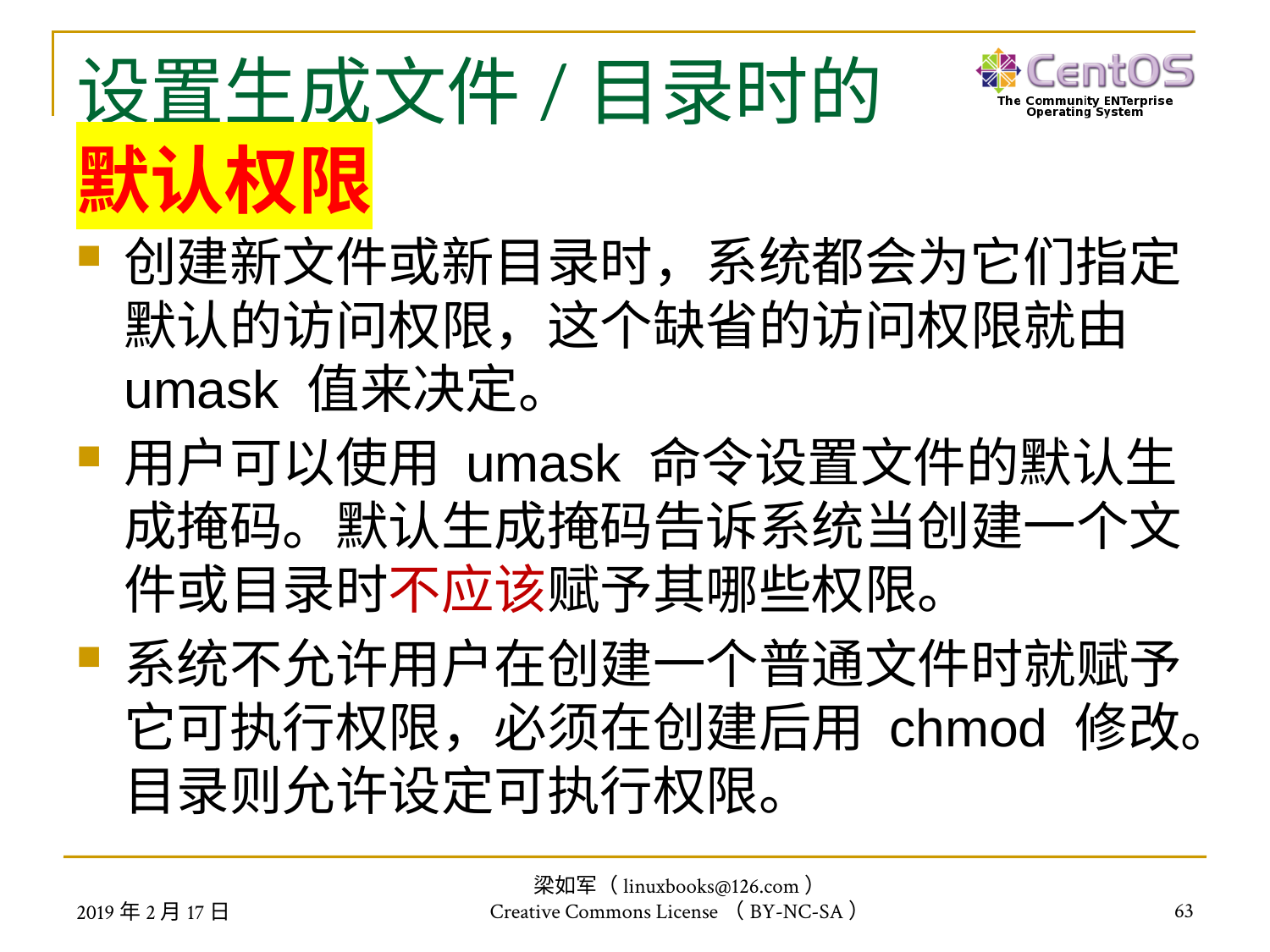

# 设置生成文件/目录时的 默认权限
创建新文件或新目录时，系统都会为它们指定默认的访问权限，这个缺省的访问权限就由 umask 值来决定。
用户可以使用 umask 命令设置文件的默认生成掩码。默认生成掩码告诉系统当创建一个文件或目录时不应该赋予其哪些权限。
系统不允许用户在创建一个普通文件时就赋予它可执行权限，必须在创建后用 chmod 修改。目录则允许设定可执行权限。
梁如军（linuxbooks@126.com）
Creative Commons License（BY-NC-SA）
2019年2月17日
63